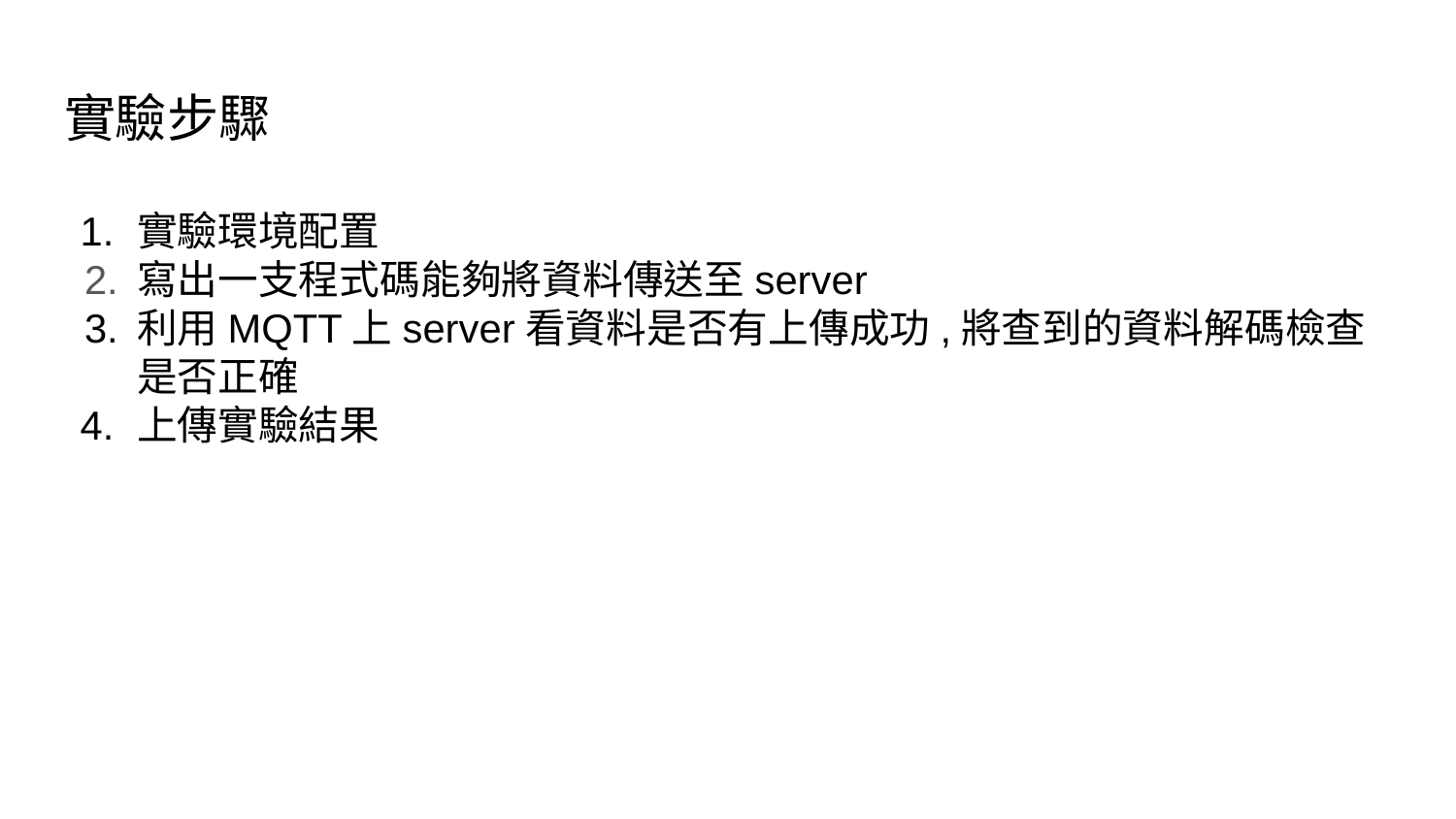

# 實驗步驟
實驗環境配置
寫出一支程式碼能夠將資料傳送至server
利用MQTT上server看資料是否有上傳成功,將查到的資料解碼檢查是否正確
上傳實驗結果